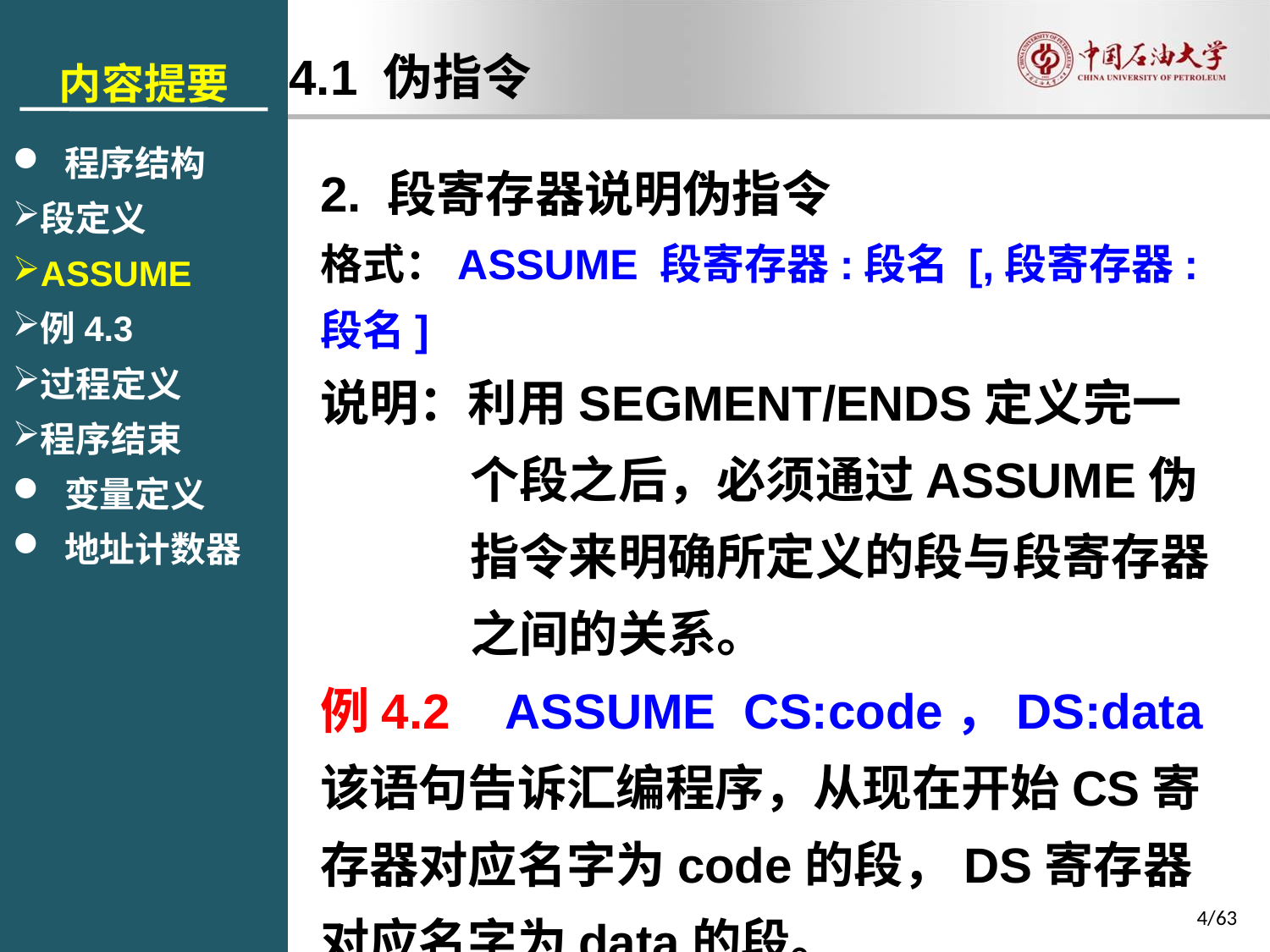

内容提要
 程序结构
段定义
ASSUME
例4.3
过程定义
程序结束
 变量定义
 地址计数器
4.1 伪指令
2. 段寄存器说明伪指令
格式：ASSUME 段寄存器:段名 [,段寄存器:段名]
说明：利用SEGMENT/ENDS定义完一个段之后，必须通过ASSUME伪指令来明确所定义的段与段寄存器之间的关系。
例4.2    ASSUME  CS:code，DS:data
该语句告诉汇编程序，从现在开始CS寄存器对应名字为code的段，DS寄存器对应名字为data的段。
4/63